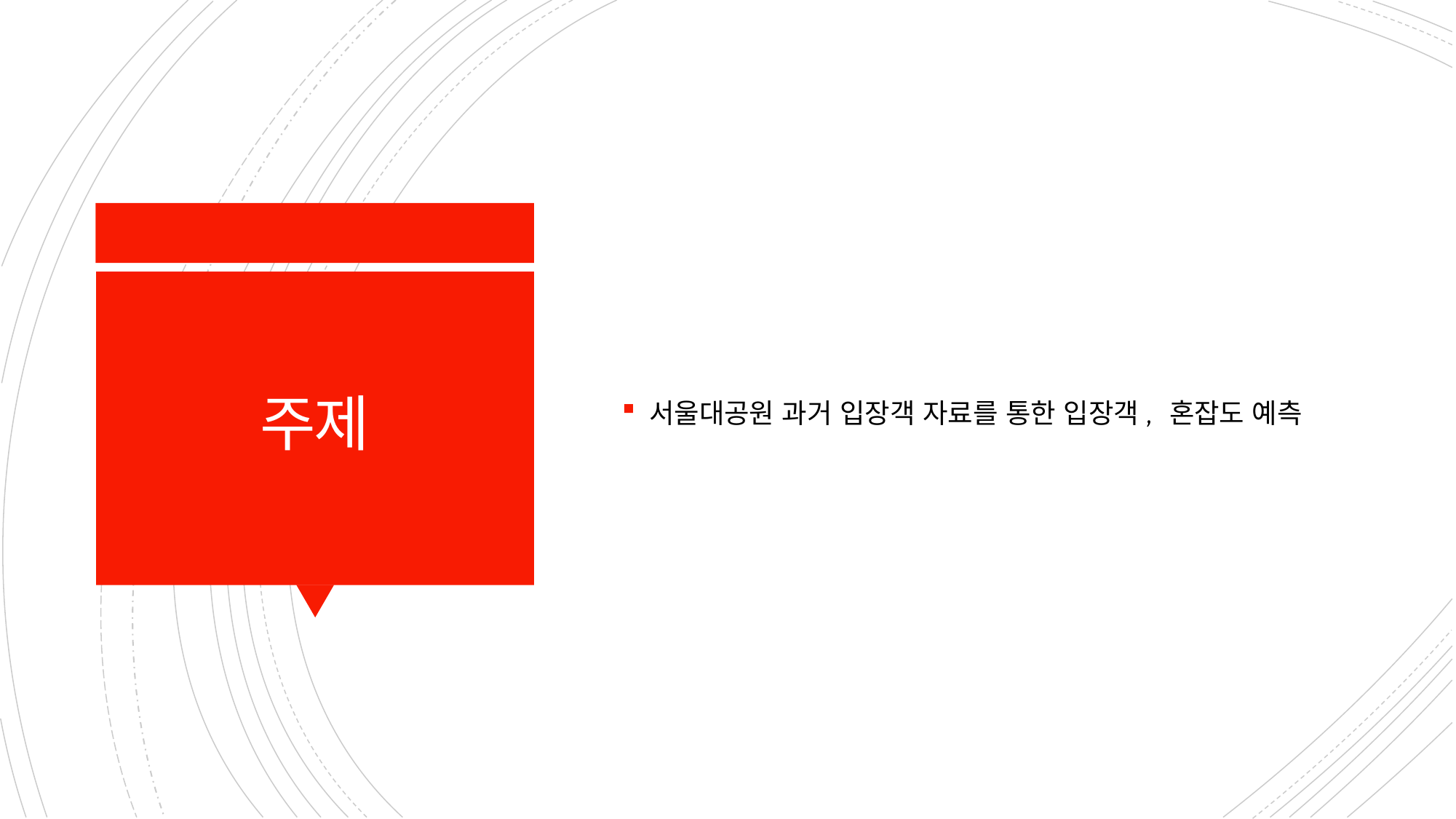

서울대공원 과거 입장객 자료를 통한 입장객,  혼잡도 예측
# 주제